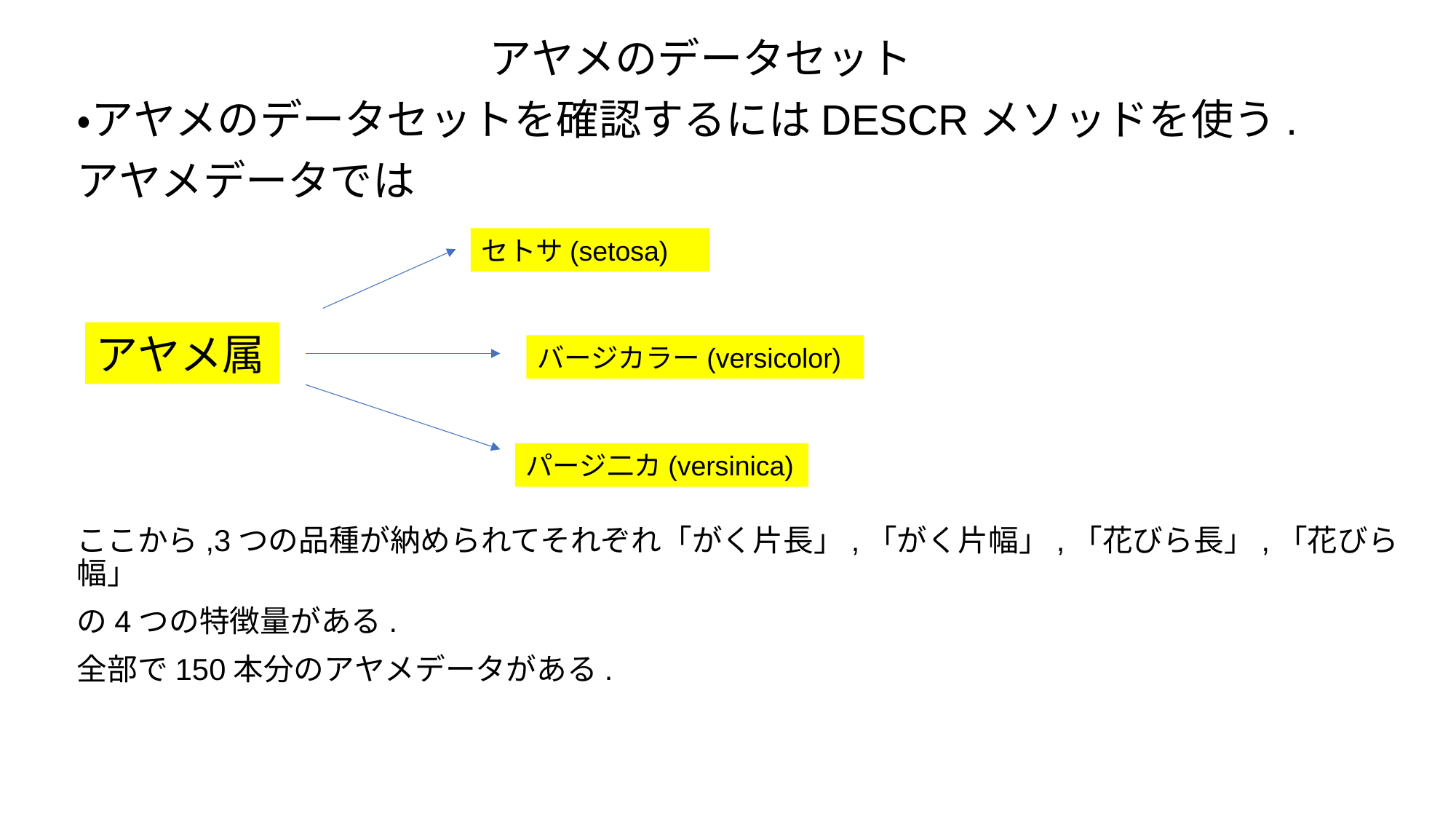

アヤメのデータセット
・アヤメのデータセットを確認するにはDESCRメソッドを使う.
アヤメデータでは

ここから,3つの品種が納められてそれぞれ「がく片長」,「がく片幅」,「花びら長」,「花びら幅」
の4つの特徴量がある.
全部で150本分のアヤメデータがある.
セトサ(setosa)
アヤメ属
バージカラー(versicolor)
パージ二カ(versinica)